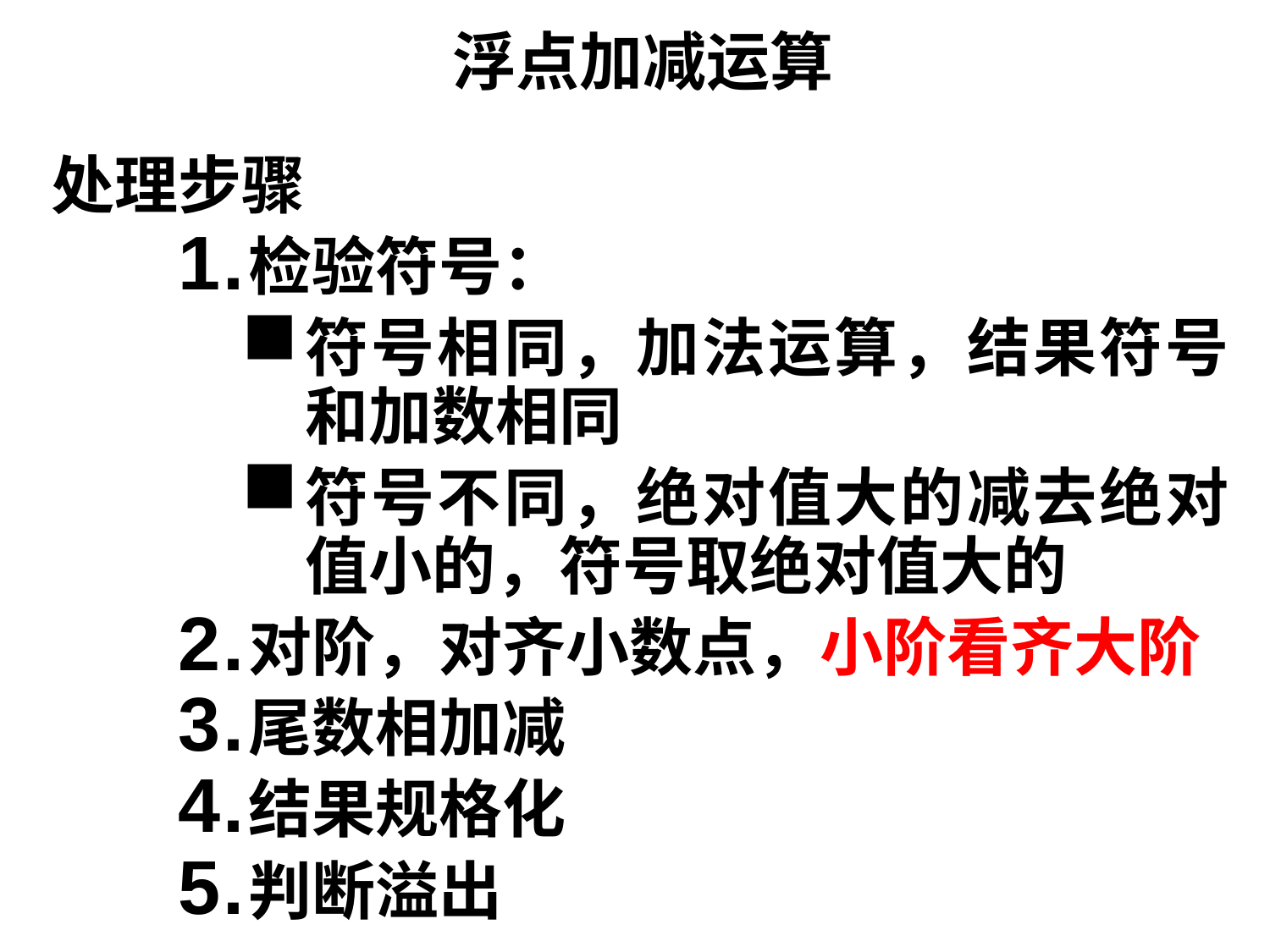

浮点加减运算

处理步骤
检验符号：
符号相同，加法运算，结果符号和加数相同
符号不同，绝对值大的减去绝对值小的，符号取绝对值大的
对阶，对齐小数点，小阶看齐大阶
尾数相加减
结果规格化
判断溢出